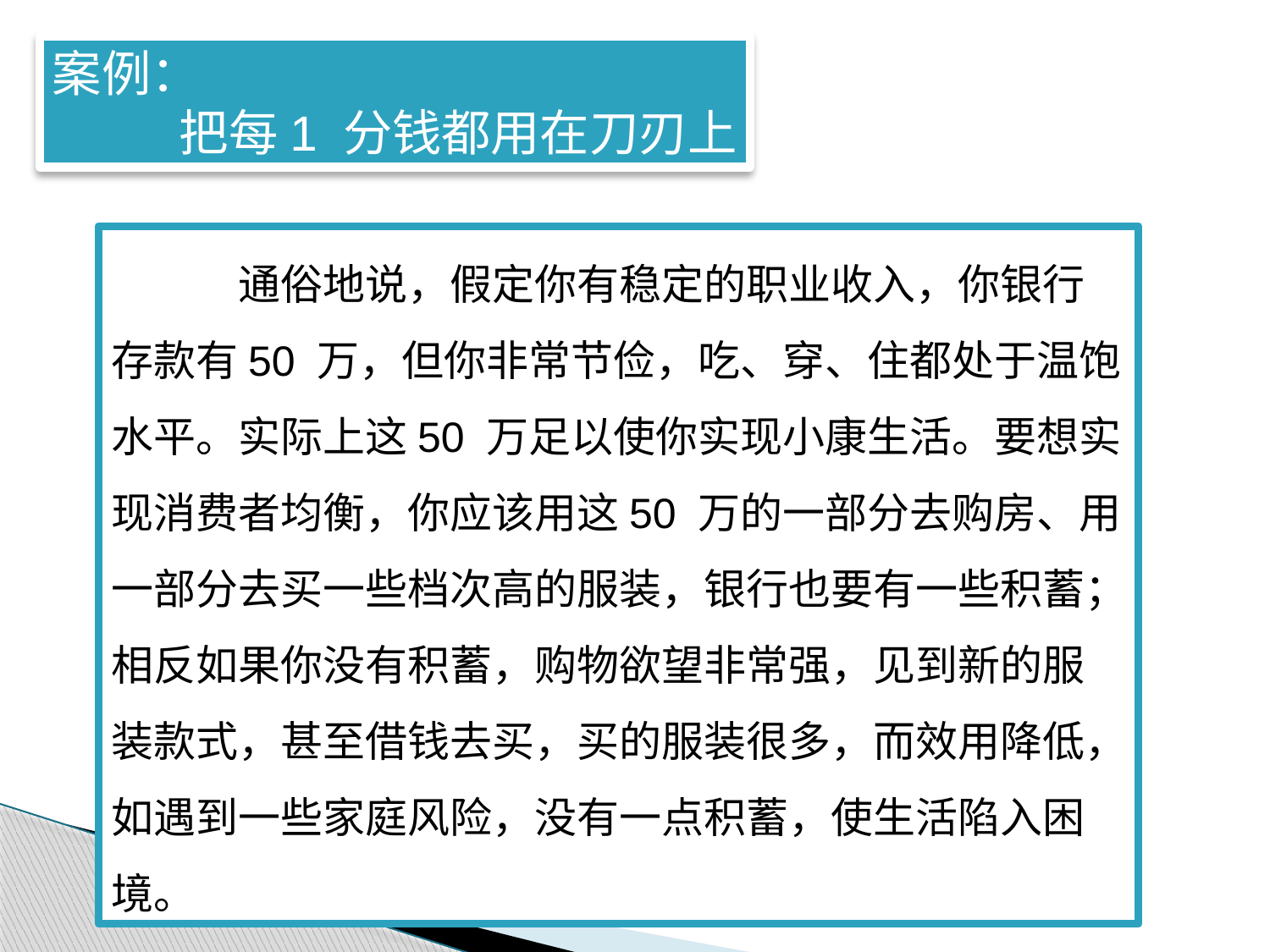

案例：
	把每1 分钱都用在刀刃上
	通俗地说，假定你有稳定的职业收入，你银行存款有50 万，但你非常节俭，吃、穿、住都处于温饱水平。实际上这50 万足以使你实现小康生活。要想实现消费者均衡，你应该用这50 万的一部分去购房、用一部分去买一些档次高的服装，银行也要有一些积蓄；相反如果你没有积蓄，购物欲望非常强，见到新的服装款式，甚至借钱去买，买的服装很多，而效用降低，如遇到一些家庭风险，没有一点积蓄，使生活陷入困境。